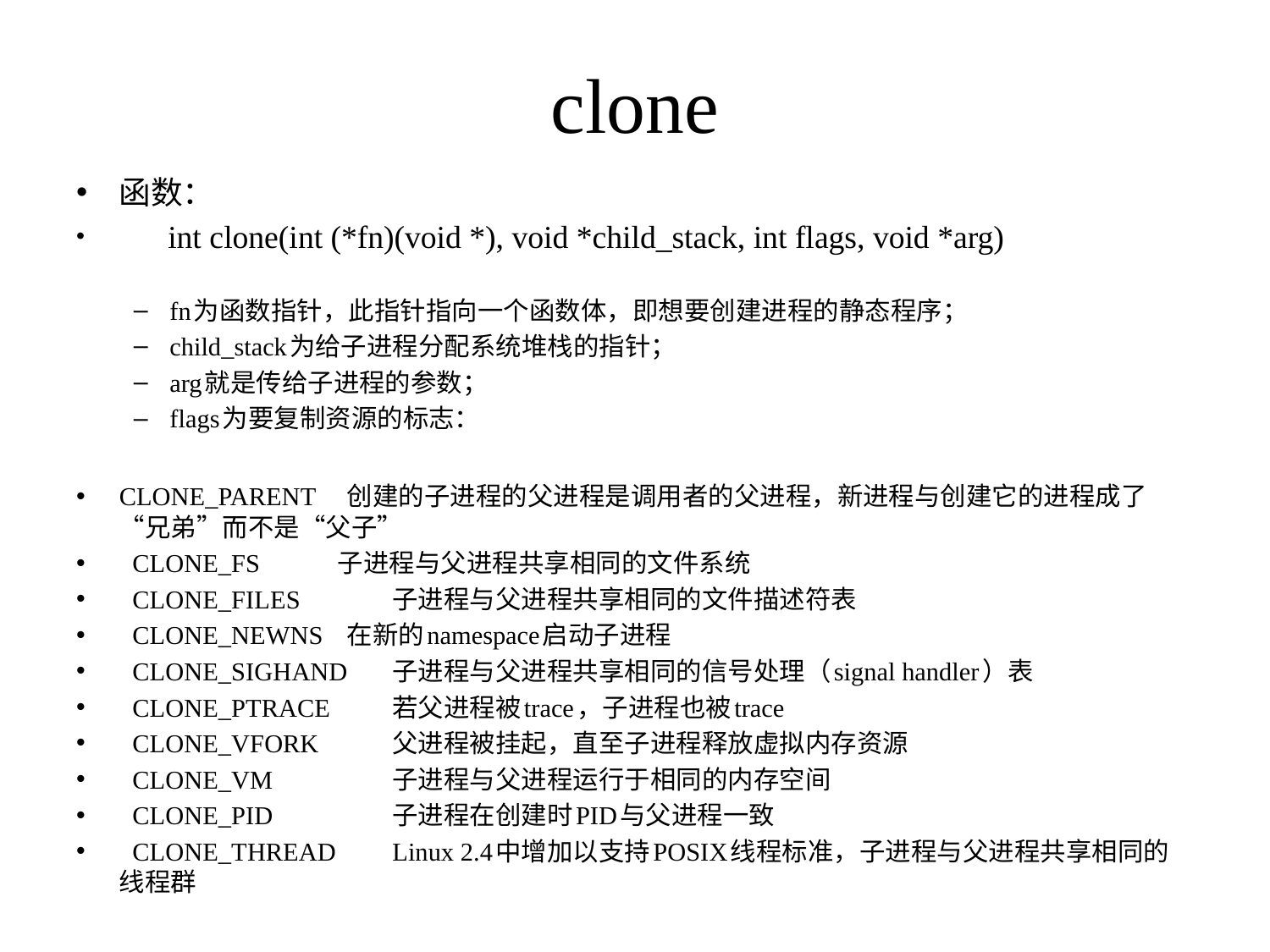

# clone
函数：
       int clone(int (*fn)(void *), void *child_stack, int flags, void *arg)

fn为函数指针，此指针指向一个函数体，即想要创建进程的静态程序；
child_stack为给子进程分配系统堆栈的指针；
arg就是传给子进程的参数；
flags为要复制资源的标志：

CLONE_PARENT  	 创建的子进程的父进程是调用者的父进程，新进程与创建它的进程成了“兄弟”而不是“父子”
  CLONE_FS           	子进程与父进程共享相同的文件系统
  CLONE_FILES      	子进程与父进程共享相同的文件描述符表
  CLONE_NEWNS  	 在新的namespace启动子进程
  CLONE_SIGHAND   	子进程与父进程共享相同的信号处理（signal handler）表
  CLONE_PTRACE   	若父进程被trace，子进程也被trace
  CLONE_VFORK     	父进程被挂起，直至子进程释放虚拟内存资源
  CLONE_VM           	子进程与父进程运行于相同的内存空间
  CLONE_PID          	子进程在创建时PID与父进程一致
  CLONE_THREAD    	Linux 2.4中增加以支持POSIX线程标准，子进程与父进程共享相同的线程群